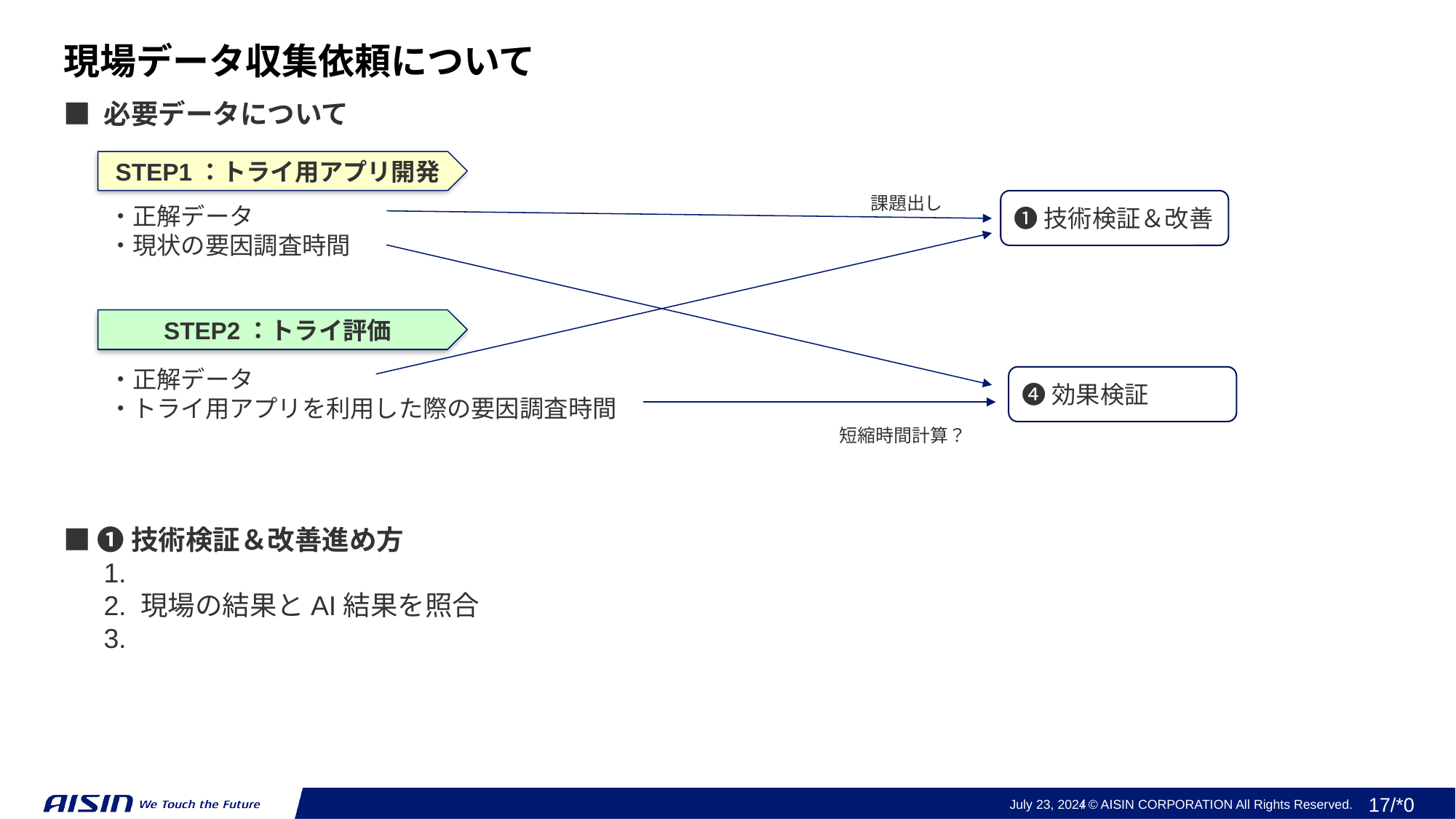

現場データ収集依頼について
■ 必要データについて

■ ❶技術検証＆改善進め方
　 1.
　 2. 現場の結果とAI結果を照合
　 3.

STEP1：トライ用アプリ開発
課題出し
❶技術検証＆改善
・正解データ
・現状の要因調査時間
STEP2：トライ評価
・正解データ
・トライ用アプリを利用した際の要因調査時間
❹効果検証
短縮時間計算？
July 23, 2024